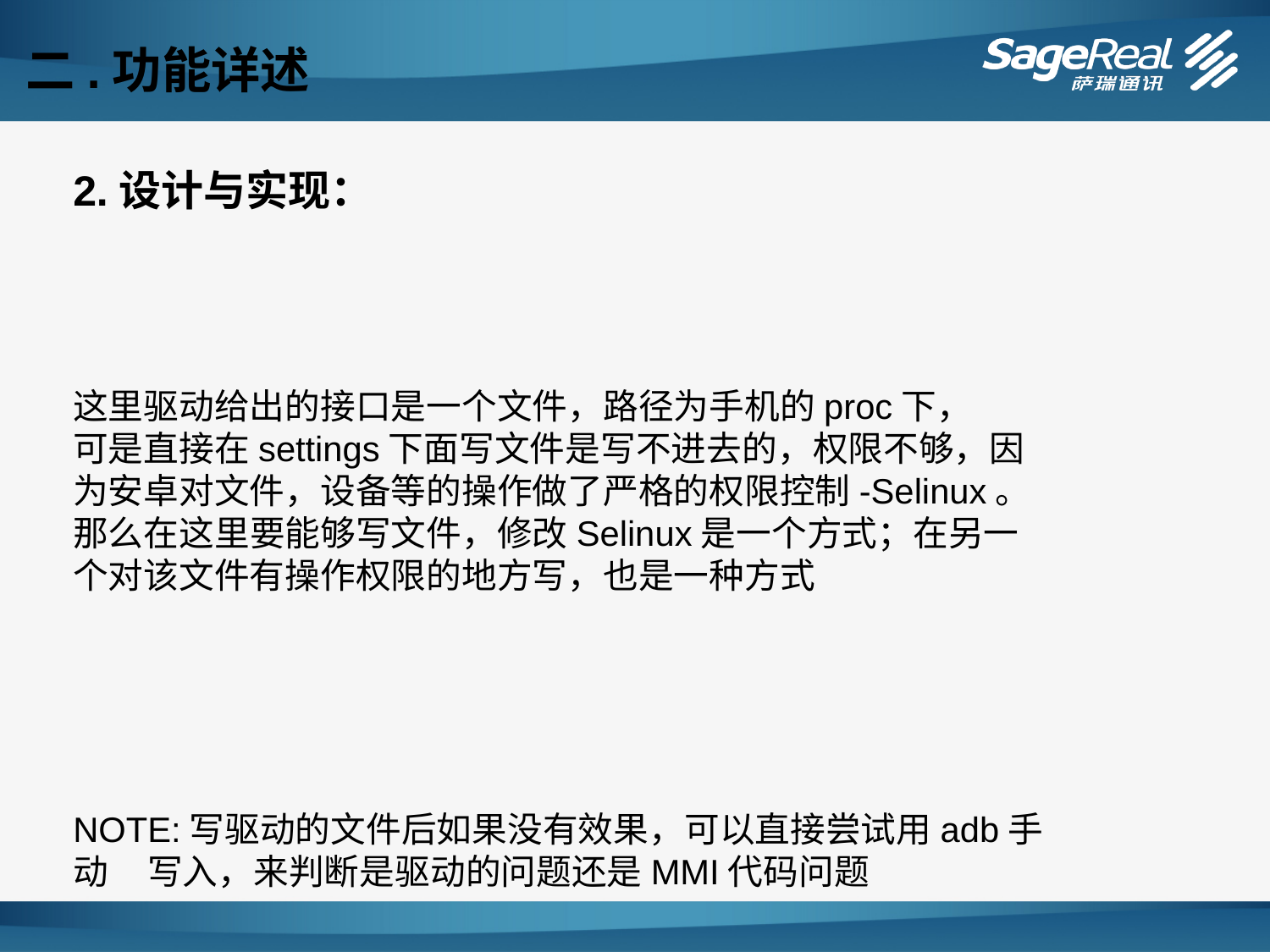

二.功能详述
2.设计与实现：

这里驱动给出的接口是一个文件，路径为手机的proc下，
可是直接在settings下面写文件是写不进去的，权限不够，因为安卓对文件，设备等的操作做了严格的权限控制-Selinux。那么在这里要能够写文件，修改Selinux是一个方式；在另一个对该文件有操作权限的地方写，也是一种方式

NOTE:写驱动的文件后如果没有效果，可以直接尝试用adb手动     写入，来判断是驱动的问题还是MMI代码问题